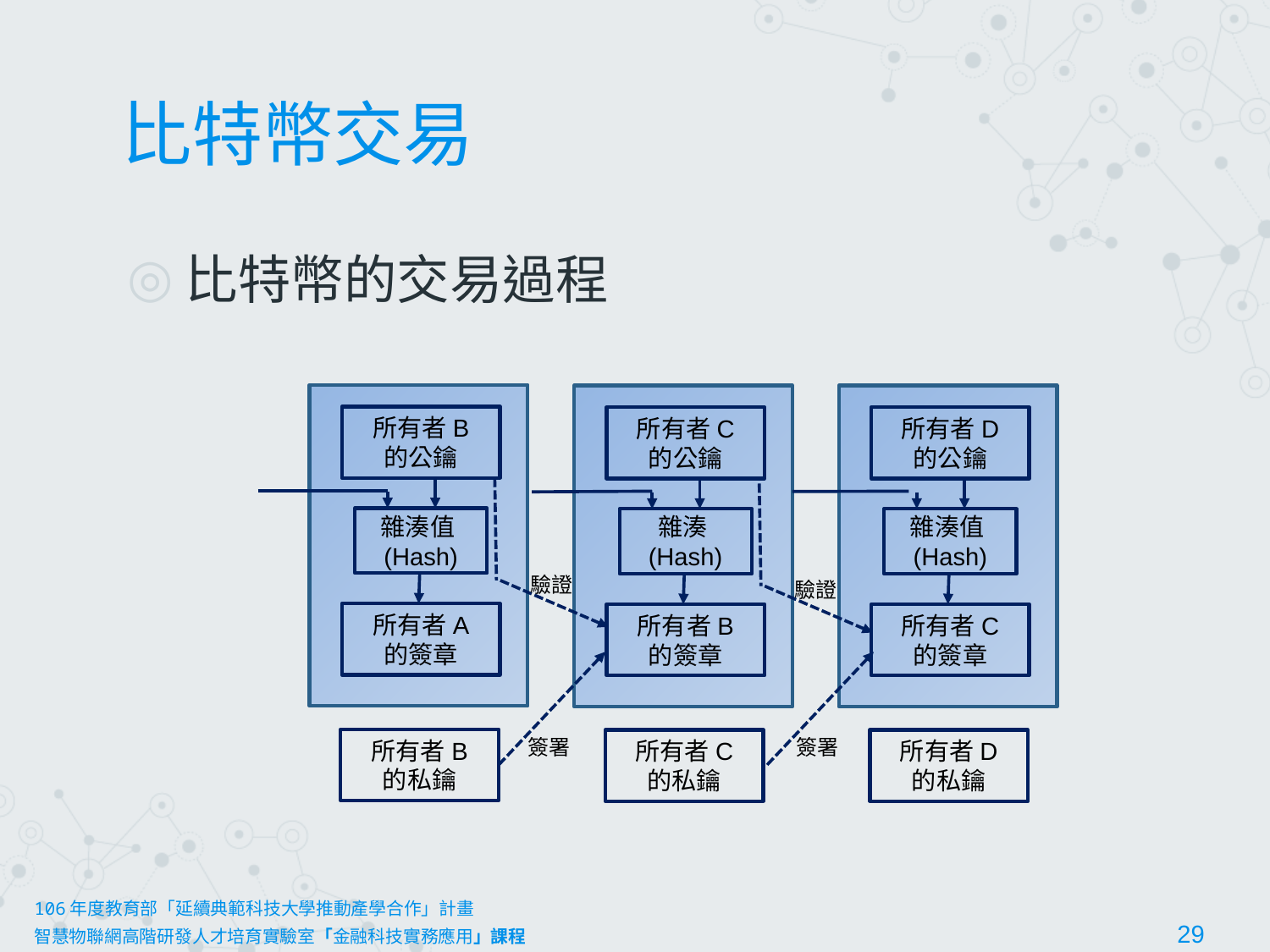

# 比特幣交易
比特幣的交易過程

所有者B
的公鑰
所有者C
的公鑰
所有者D
的公鑰
雜湊值(Hash)
雜湊(Hash)
雜湊值(Hash)
驗證
驗證
所有者A
的簽章
所有者B
的簽章
所有者C
的簽章
簽署
簽署
所有者B
的私鑰
所有者C
的私鑰
所有者D
的私鑰
106年度教育部「延續典範科技大學推動產學合作」計畫
智慧物聯網高階研發人才培育實驗室「金融科技實務應用」課程						29